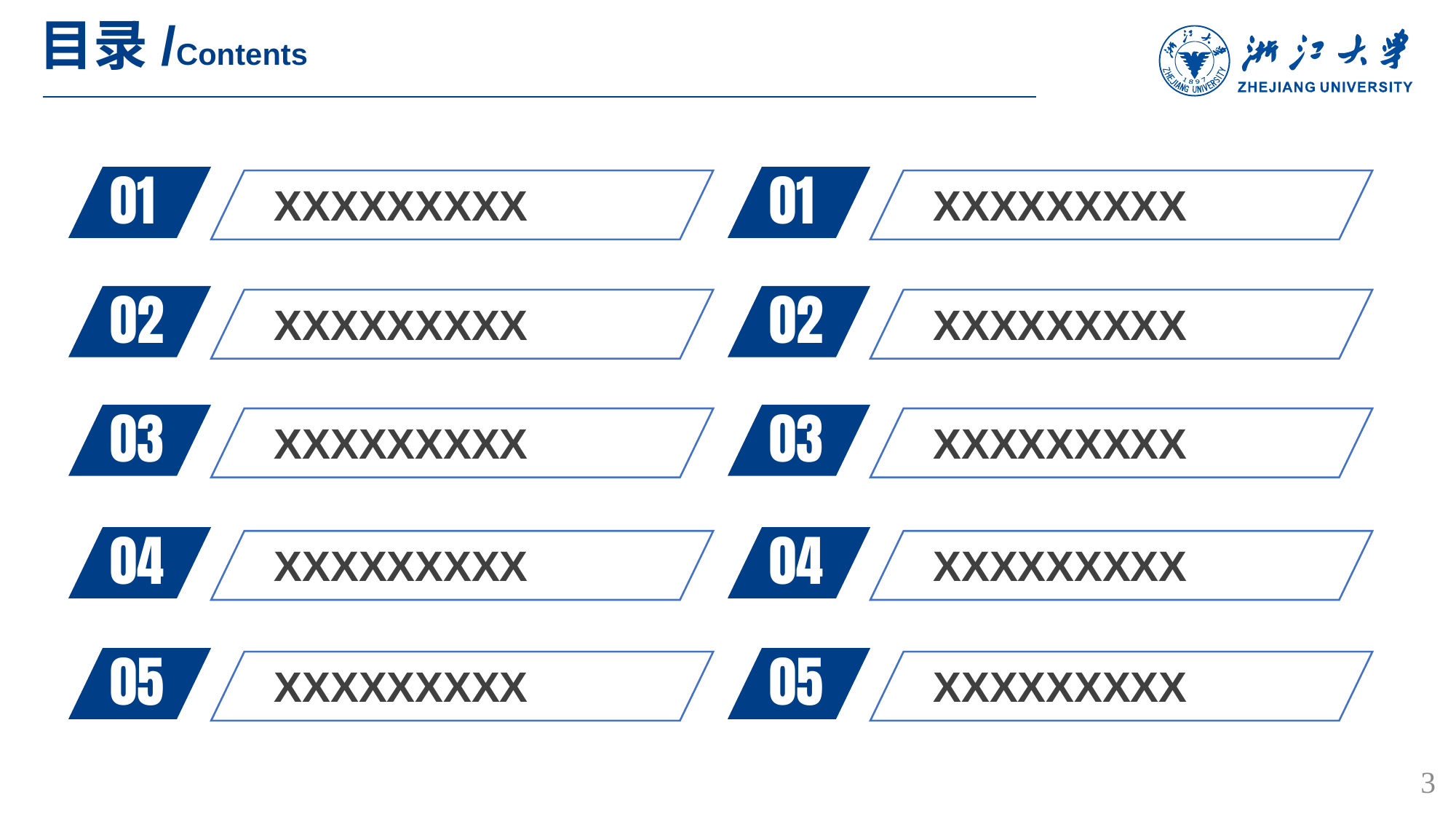

目录/Contents

01

XXXXXXXXX
01

XXXXXXXXX
02

XXXXXXXXX
02

XXXXXXXXX
03

XXXXXXXXX
03

XXXXXXXXX
04

XXXXXXXXX
04

XXXXXXXXX
05

XXXXXXXXX
05

XXXXXXXXX
3